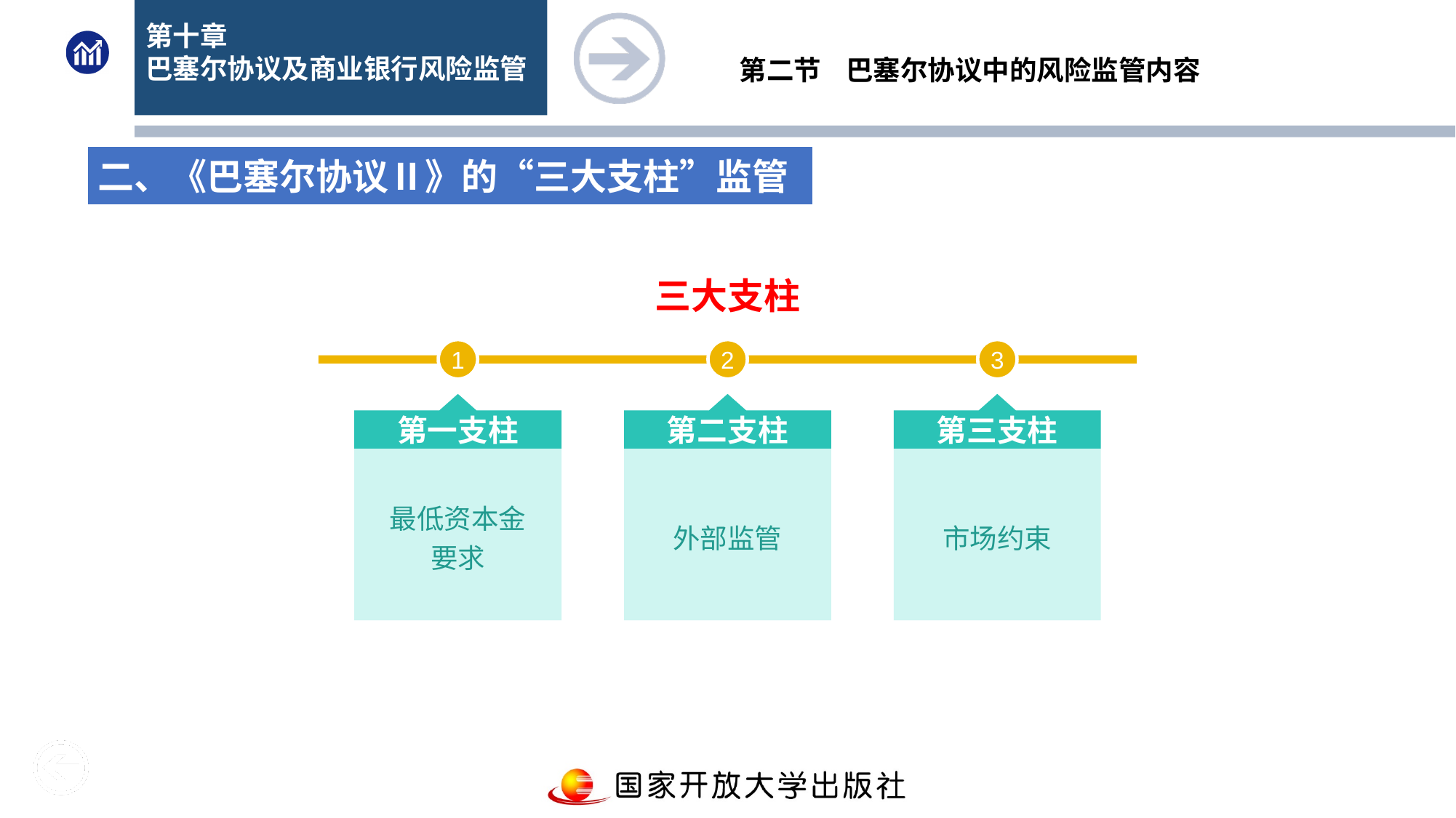

第十章
巴塞尔协议及商业银行风险监管
第二节    巴塞尔协议中的风险监管内容
二、《巴塞尔协议Ⅱ》的“三大支柱”监管
三大支柱
1
2
3

第一支柱
第二支柱
第三支柱
最低资本金
要求
外部监管
市场约束